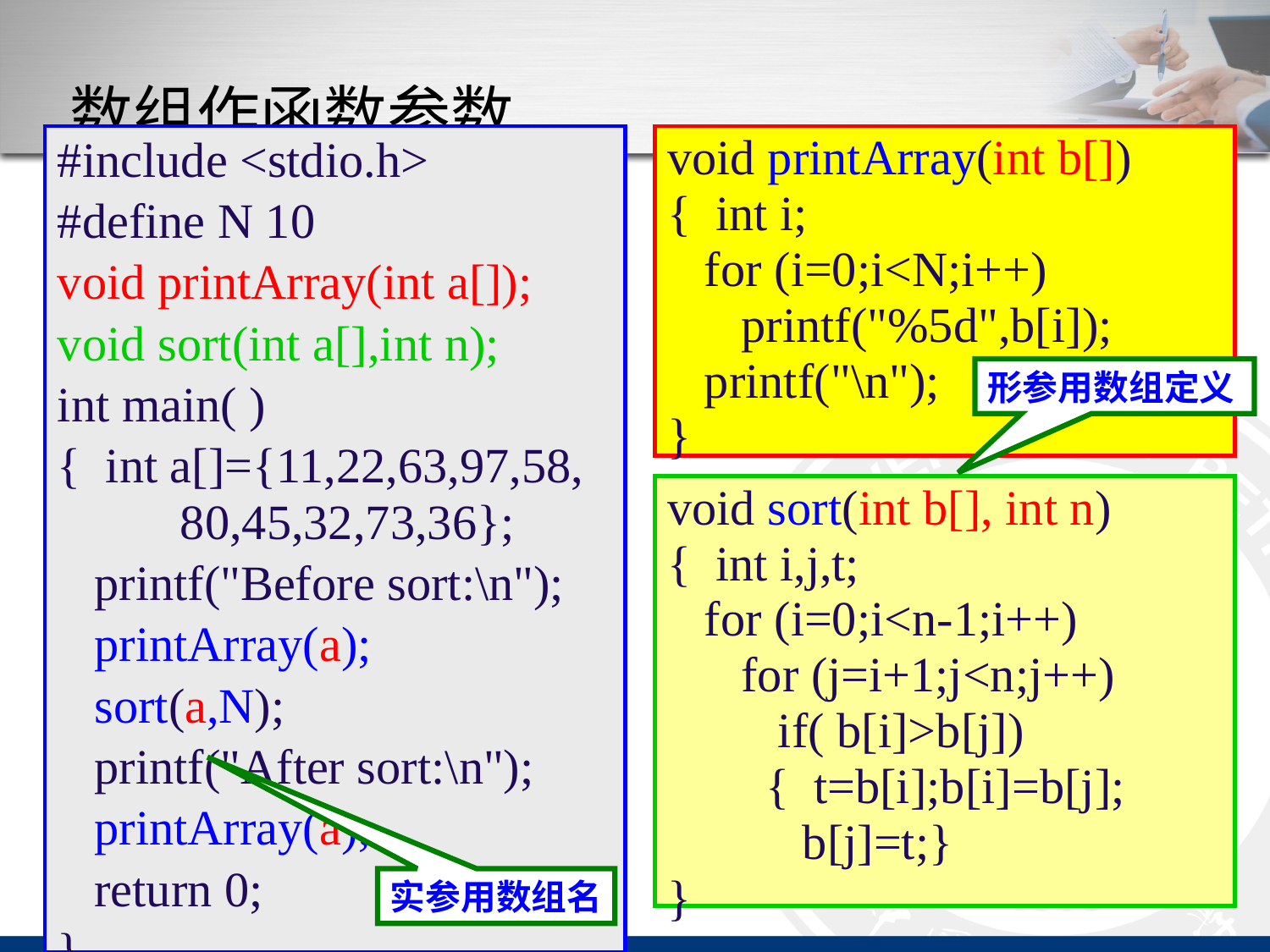

# 数组作函数参数
#include <stdio.h>
#define N 10
void printArray(int a[]);
void sort(int a[],int n);
int main( )
{  int a[]={11,22,63,97,58,
          80,45,32,73,36};
   printf("Before sort:\n");
   printArray(a);
   sort(a,N);
   printf("After sort:\n");
   printArray(a);
   return 0;
}
void printArray(int b[])
{  int i;
   for (i=0;i<N;i++)
      printf("%5d",b[i]);
   printf("\n");
}
形参用数组定义
void sort(int b[], int n)
{  int i,j,t;
   for (i=0;i<n-1;i++)
      for (j=i+1;j<n;j++)
         if( b[i]>b[j])
        {  t=b[i];b[i]=b[j];
           b[j]=t;}
}
实参用数组名